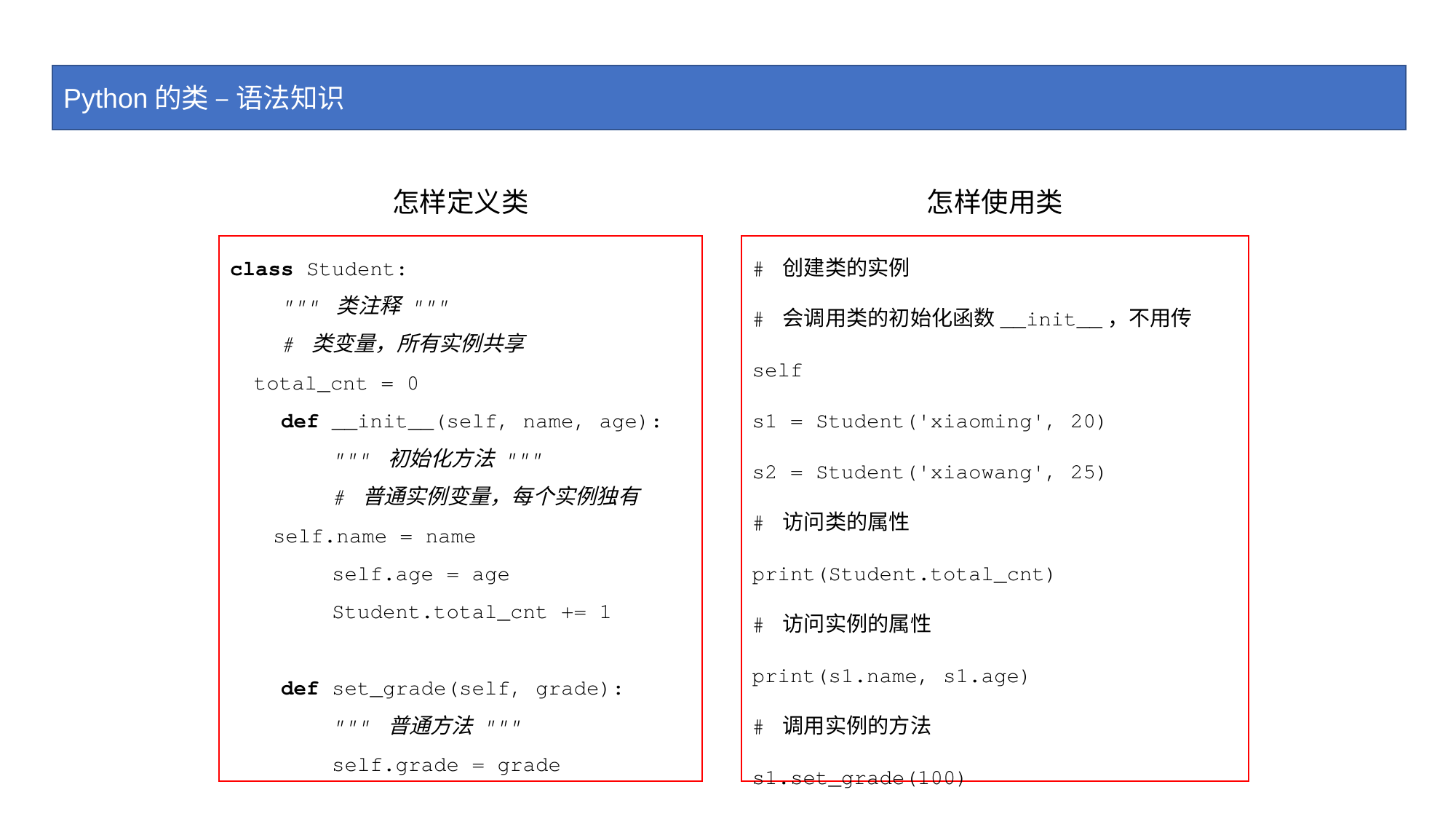

Python的类 – 语法知识
怎样定义类
怎样使用类
class Student:
    """ 类注释 """
    # 类变量，所有实例共享
    total_cnt = 0
    def __init__(self, name, age):
        """ 初始化方法 """
        # 普通实例变量，每个实例独有
        self.name = name
        self.age = age
        Student.total_cnt += 1
    def set_grade(self, grade):
        """ 普通方法 """
        self.grade = grade
# 创建类的实例
# 会调用类的初始化函数__init__，不用传self s1 = Student('xiaoming', 20) s2 = Student('xiaowang', 25) # 访问类的属性 print(Student.total_cnt) # 访问实例的属性 print(s1.name, s1.age) # 调用实例的方法 s1.set_grade(100)